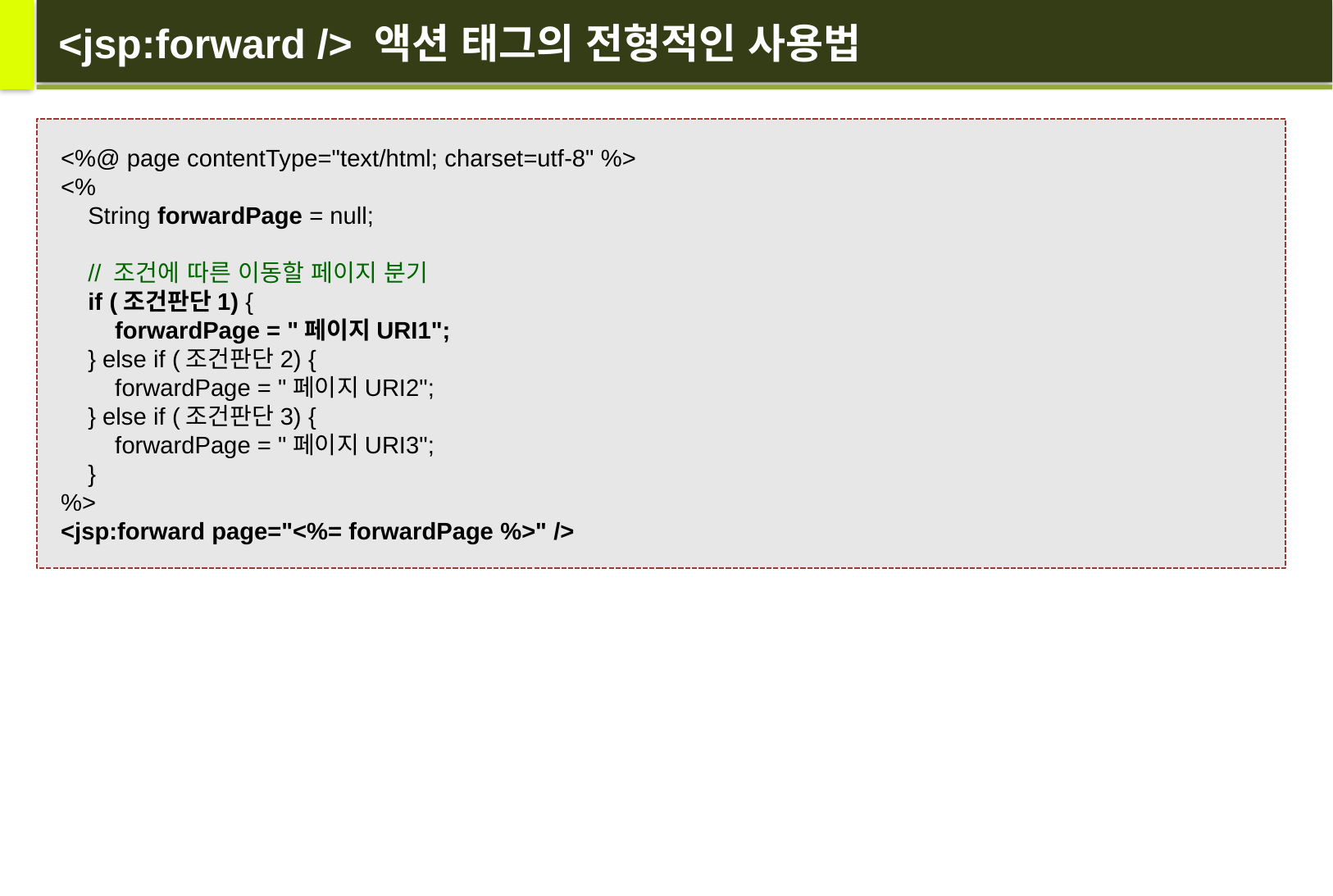

# <jsp:forward /> 액션 태그의 전형적인 사용법
<%@ page contentType="text/html; charset=utf-8" %>
<%
    String forwardPage = null;

    // 조건에 따른 이동할 페이지 분기
    if (조건판단1) {
        forwardPage = "페이지URI1";
    } else if (조건판단2) {
        forwardPage = "페이지URI2";
    } else if (조건판단3) {
        forwardPage = "페이지URI3";
    }
%>
<jsp:forward page="<%= forwardPage %>" />